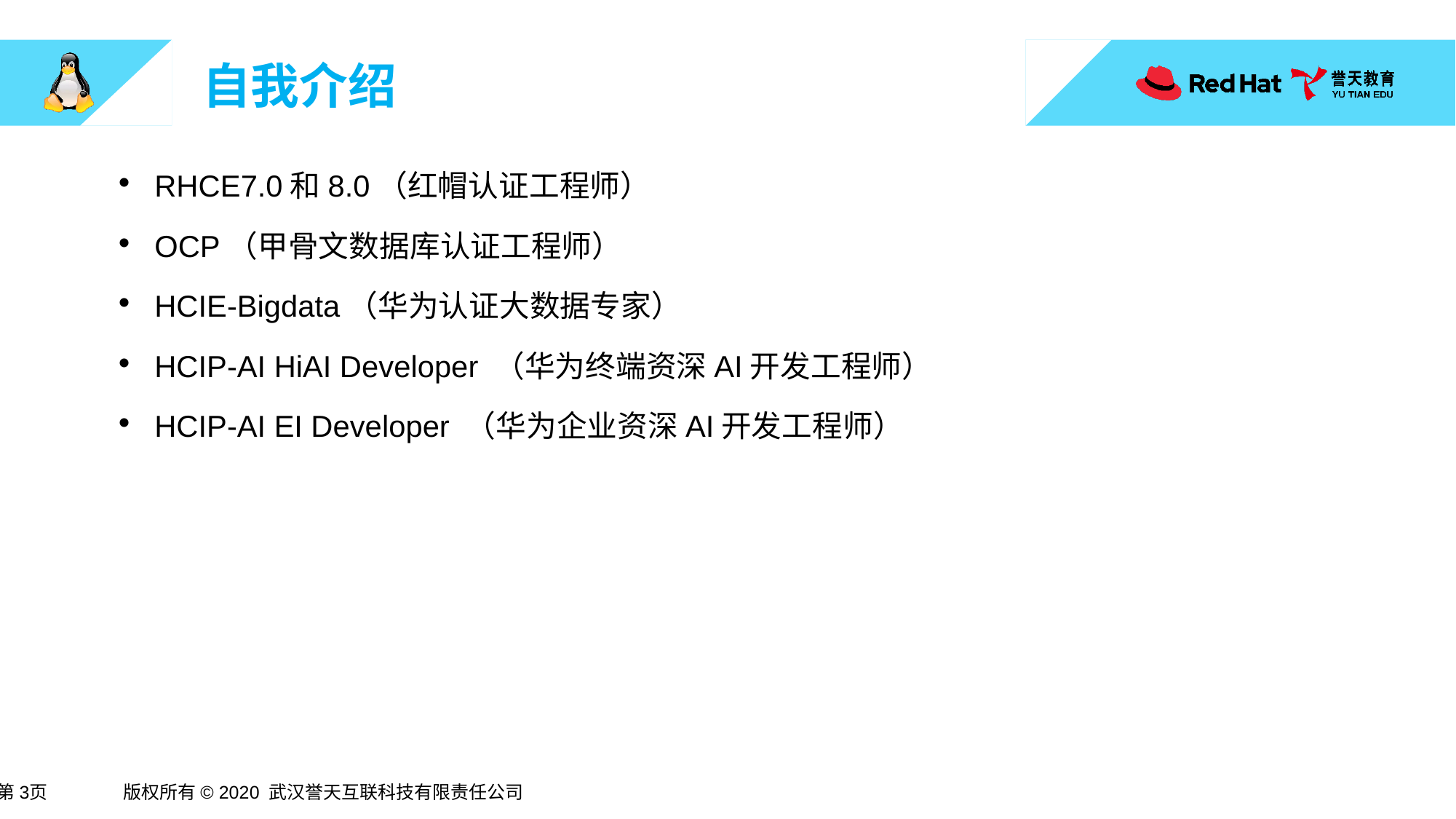

# 自我介绍
RHCE7.0和8.0（红帽认证工程师）
OCP（甲骨文数据库认证工程师）
HCIE-Bigdata（华为认证大数据专家）
HCIP-AI HiAI Developer （华为终端资深AI开发工程师）
HCIP-AI EI Developer （华为企业资深AI开发工程师）

3